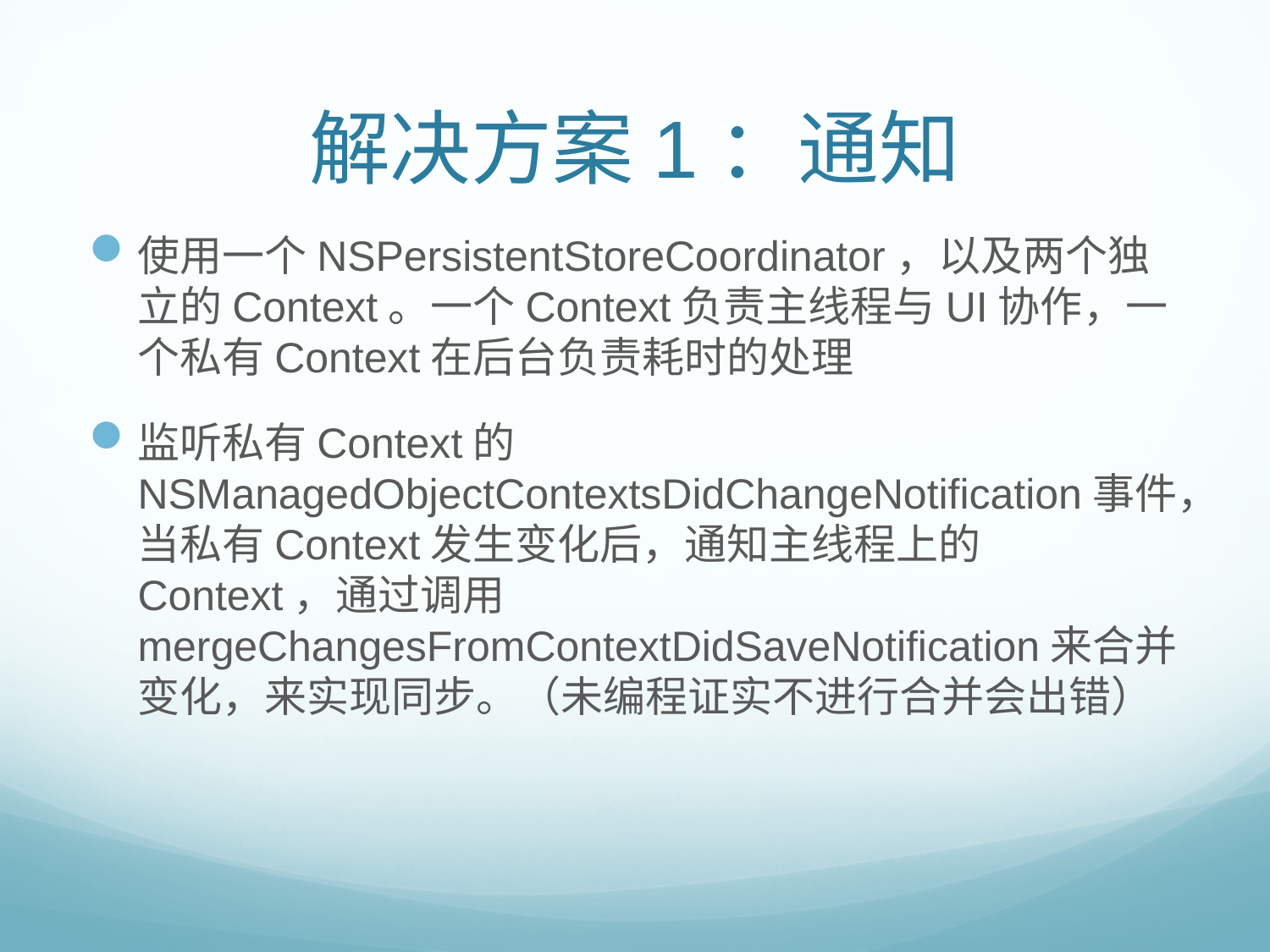

# 解决方案1：通知
使用一个NSPersistentStoreCoordinator，以及两个独立的Context。一个Context负责主线程与UI协作，一个私有Context在后台负责耗时的处理
监听私有Context的NSManagedObjectContextsDidChangeNotification事件，当私有Context发生变化后，通知主线程上的Context，通过调用mergeChangesFromContextDidSaveNotification来合并变化，来实现同步。（未编程证实不进行合并会出错）